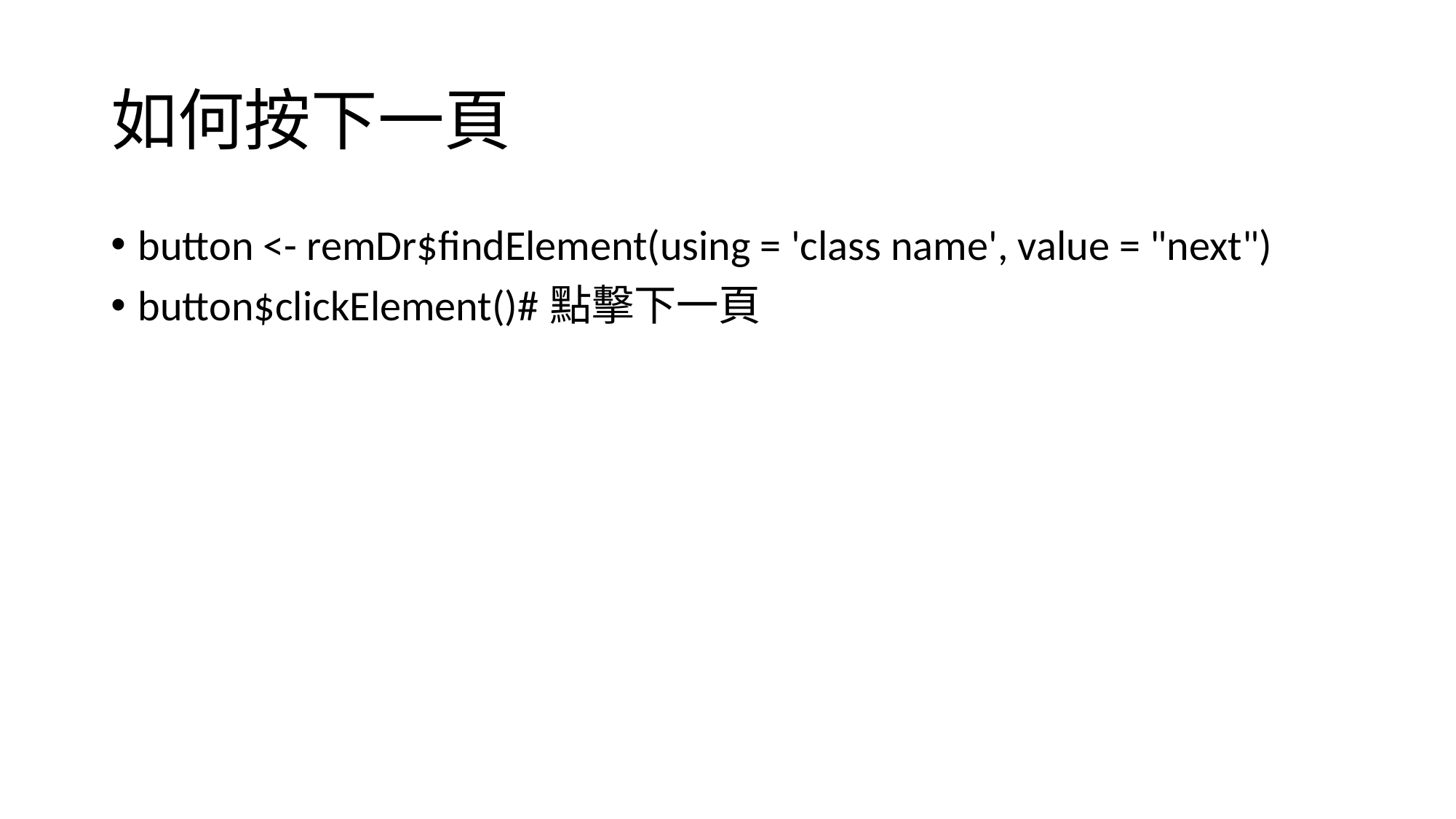

# 如何按下一頁
button <- remDr$findElement(using = 'class name', value = "next")
button$clickElement()#點擊下一頁